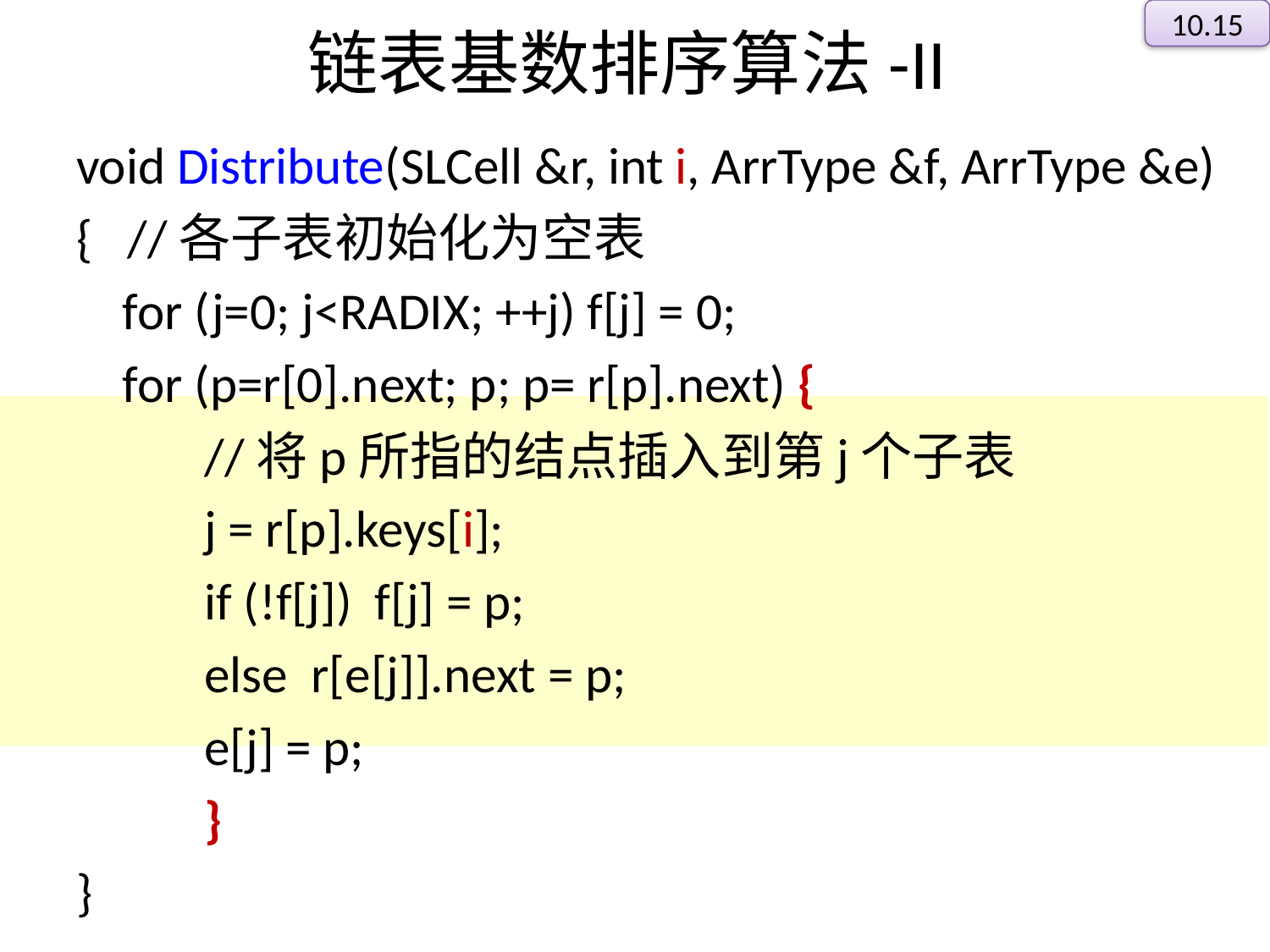

10.15
# 链表基数排序算法-II
void Distribute(SLCell &r, int i, ArrType &f, ArrType &e)
{   //各子表初始化为空表
    for (j=0; j<RADIX; ++j) f[j] = 0;
    for (p=r[0].next; p; p= r[p].next) {
	 //将p所指的结点插入到第j个子表
           j = r[p].keys[i];
           if (!f[j])  f[j] = p;
           else  r[e[j]].next = p;
           e[j] = p;
           }
}